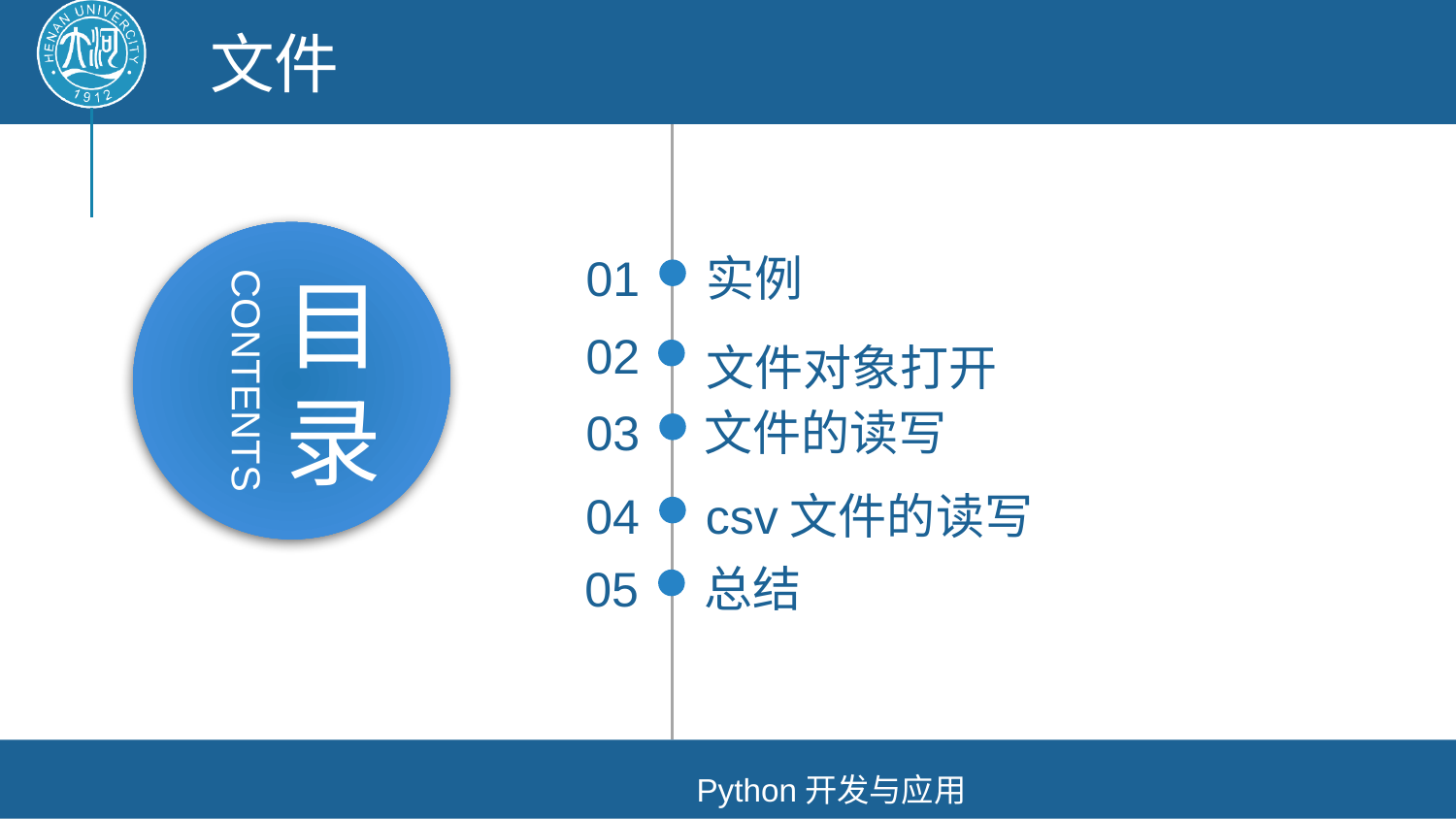

文件
01
实例

02
文件对象打开

03
文件的读写

04
csv文件的读写

05
总结

Python开发与应用
3